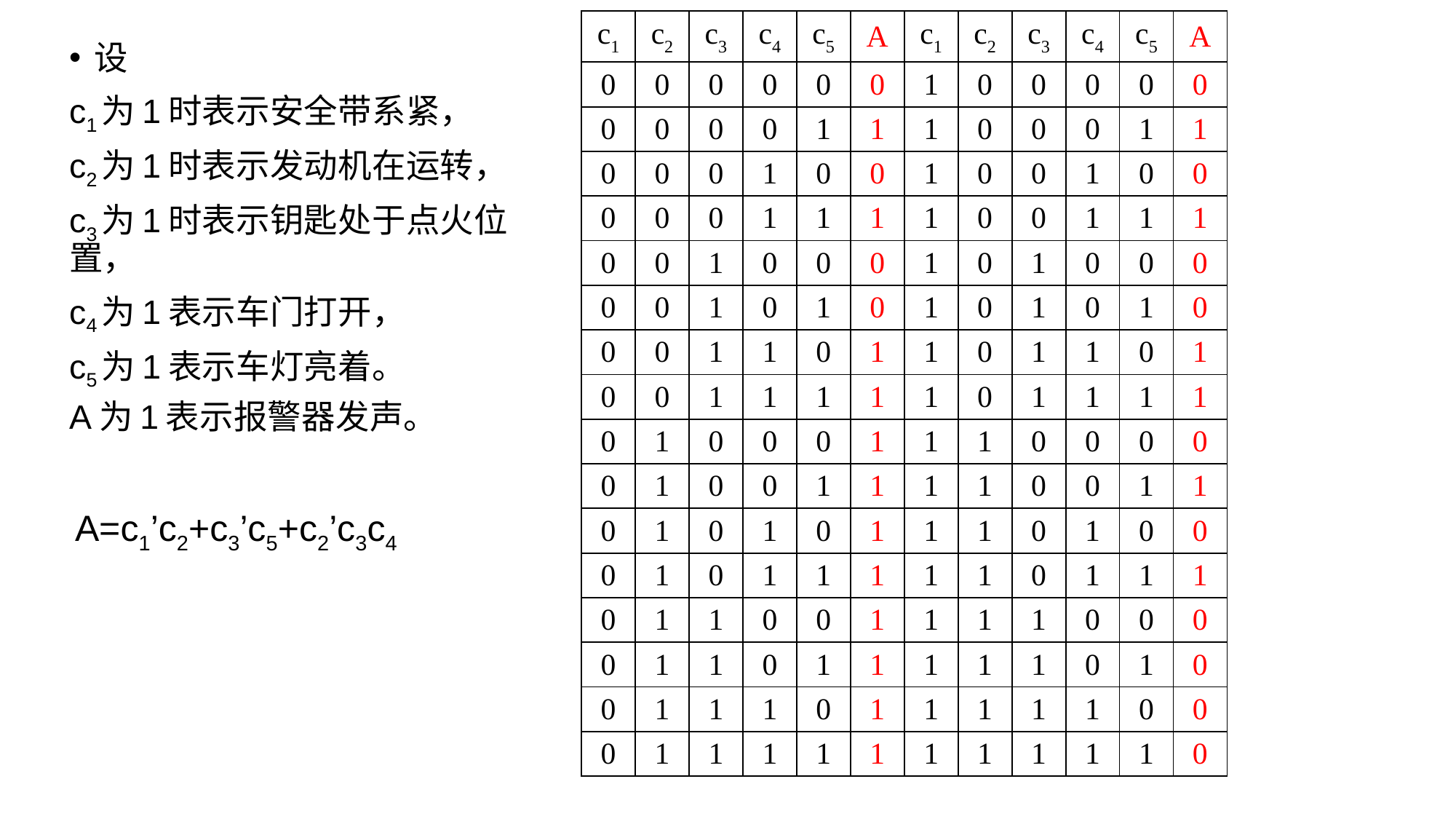

| c1 | c2 | c3 | c4 | c5 | A | c1 | c2 | c3 | c4 | c5 | A |
| --- | --- | --- | --- | --- | --- | --- | --- | --- | --- | --- | --- |
| 0 | 0 | 0 | 0 | 0 | 0 | 1 | 0 | 0 | 0 | 0 | 0 |
| 0 | 0 | 0 | 0 | 1 | 1 | 1 | 0 | 0 | 0 | 1 | 1 |
| 0 | 0 | 0 | 1 | 0 | 0 | 1 | 0 | 0 | 1 | 0 | 0 |
| 0 | 0 | 0 | 1 | 1 | 1 | 1 | 0 | 0 | 1 | 1 | 1 |
| 0 | 0 | 1 | 0 | 0 | 0 | 1 | 0 | 1 | 0 | 0 | 0 |
| 0 | 0 | 1 | 0 | 1 | 0 | 1 | 0 | 1 | 0 | 1 | 0 |
| 0 | 0 | 1 | 1 | 0 | 1 | 1 | 0 | 1 | 1 | 0 | 1 |
| 0 | 0 | 1 | 1 | 1 | 1 | 1 | 0 | 1 | 1 | 1 | 1 |
| 0 | 1 | 0 | 0 | 0 | 1 | 1 | 1 | 0 | 0 | 0 | 0 |
| 0 | 1 | 0 | 0 | 1 | 1 | 1 | 1 | 0 | 0 | 1 | 1 |
| 0 | 1 | 0 | 1 | 0 | 1 | 1 | 1 | 0 | 1 | 0 | 0 |
| 0 | 1 | 0 | 1 | 1 | 1 | 1 | 1 | 0 | 1 | 1 | 1 |
| 0 | 1 | 1 | 0 | 0 | 1 | 1 | 1 | 1 | 0 | 0 | 0 |
| 0 | 1 | 1 | 0 | 1 | 1 | 1 | 1 | 1 | 0 | 1 | 0 |
| 0 | 1 | 1 | 1 | 0 | 1 | 1 | 1 | 1 | 1 | 0 | 0 |
| 0 | 1 | 1 | 1 | 1 | 1 | 1 | 1 | 1 | 1 | 1 | 0 |
设
c1为1时表示安全带系紧，
c2为1时表示发动机在运转，
c3为1时表示钥匙处于点火位置，
c4为1表示车门打开，
c5为1表示车灯亮着。
A为1表示报警器发声。

A=c1’c2+c3’c5+c2’c3c4